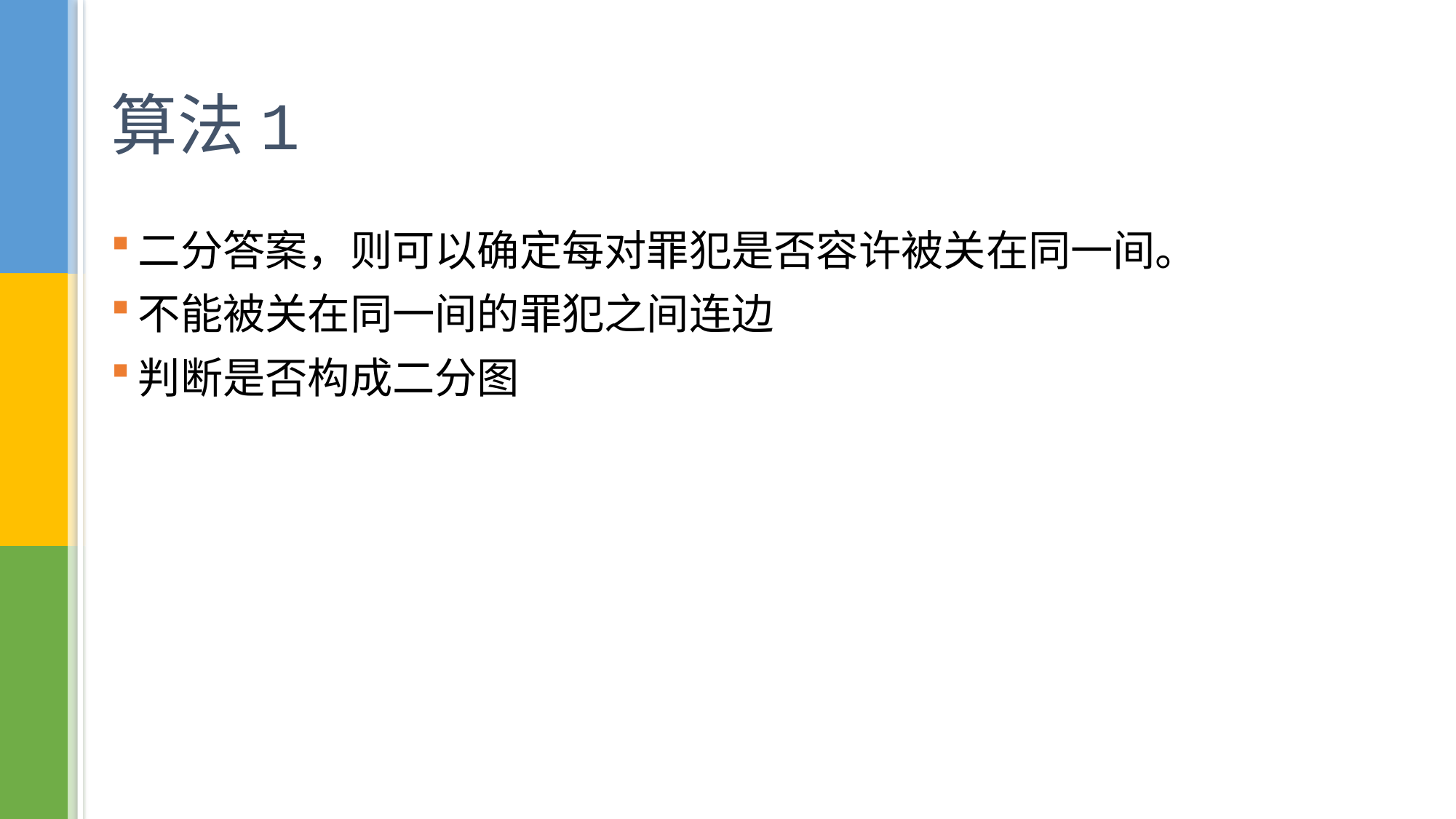

# 算法1
二分答案，则可以确定每对罪犯是否容许被关在同一间。
不能被关在同一间的罪犯之间连边
判断是否构成二分图